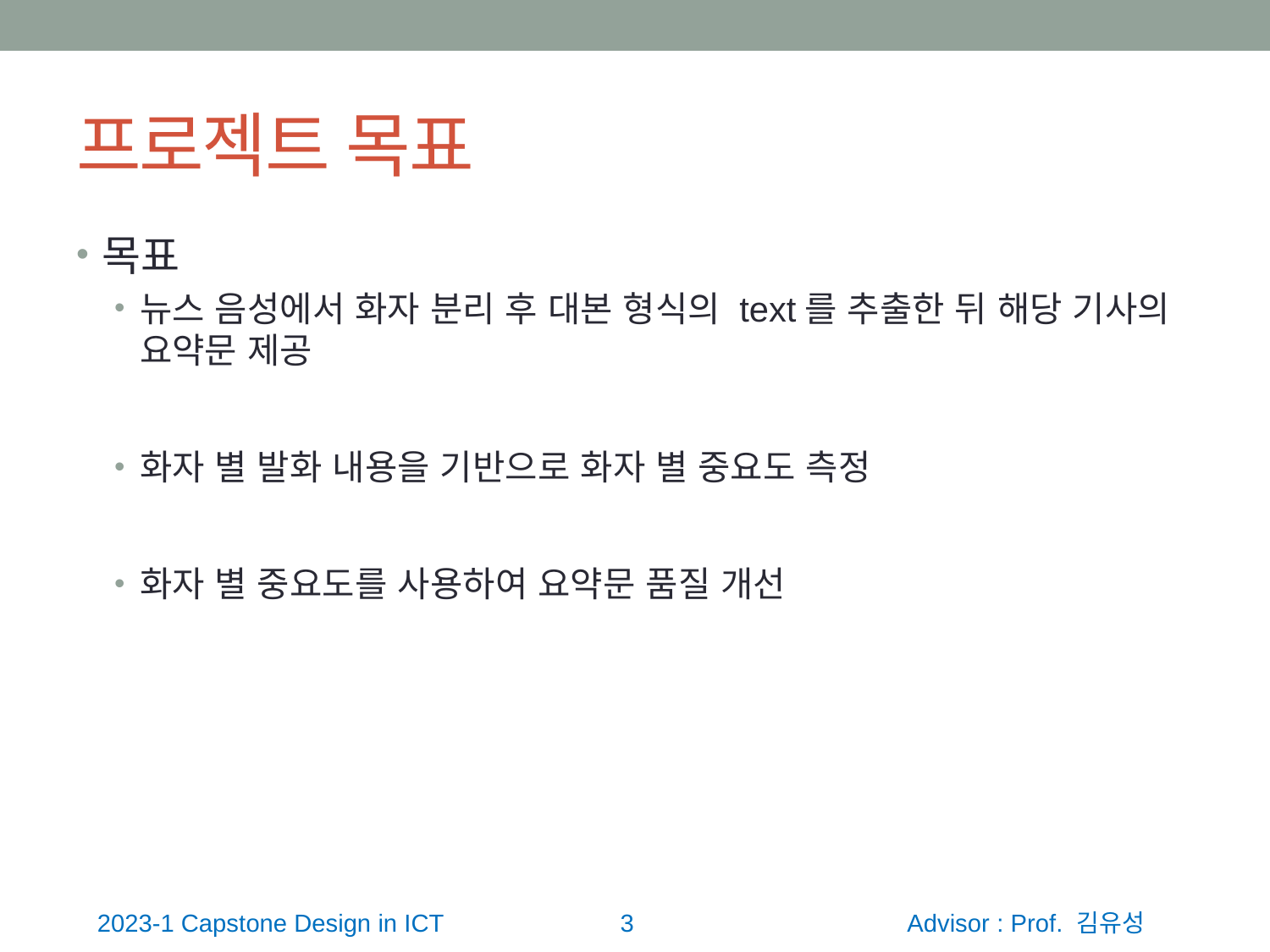

# 프로젝트 목표
목표
뉴스 음성에서 화자 분리 후 대본 형식의 text를 추출한 뒤 해당 기사의 요약문 제공

화자 별 발화 내용을 기반으로 화자 별 중요도 측정

화자 별 중요도를 사용하여 요약문 품질 개선